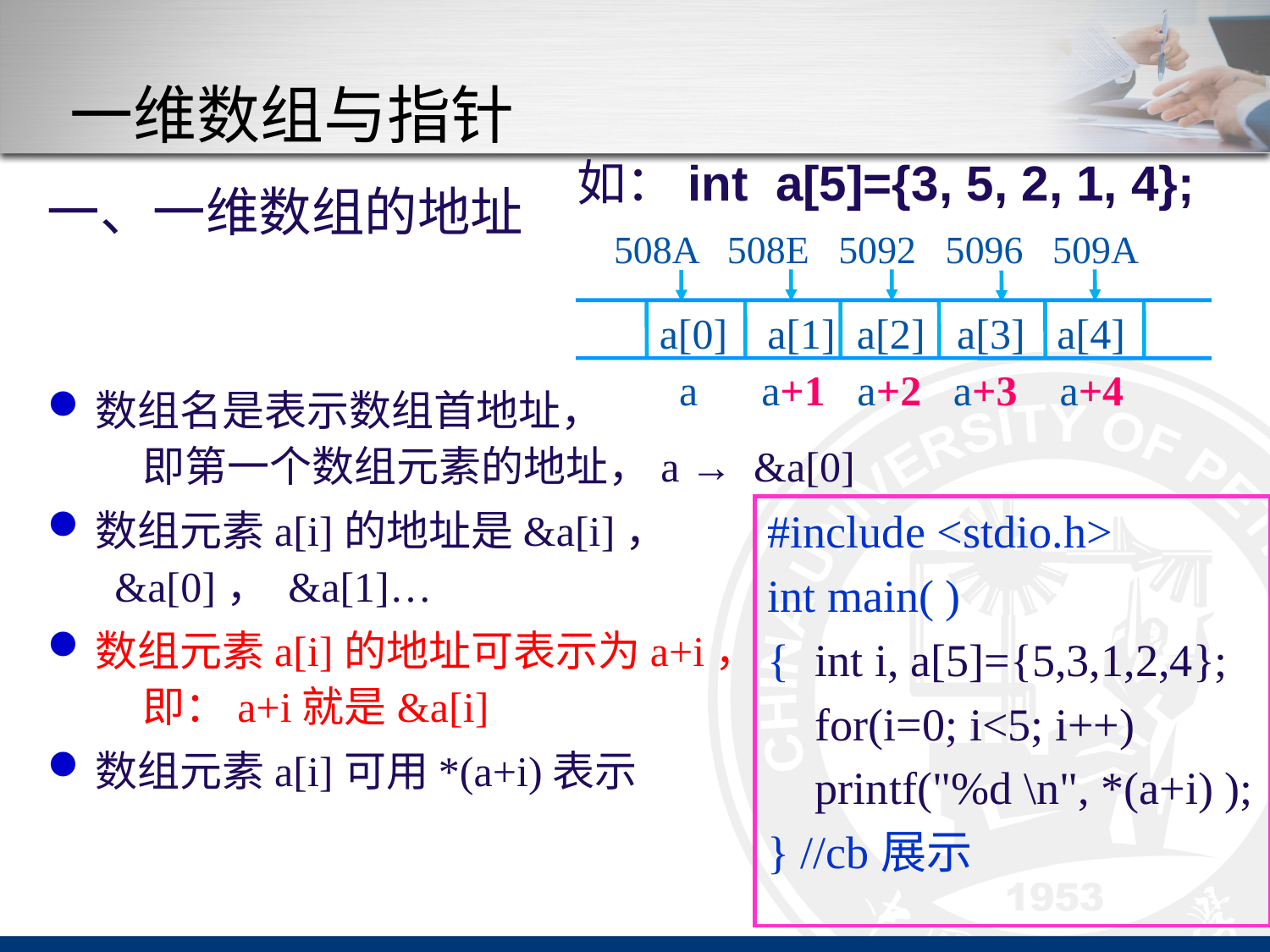

# 一维数组与指针
如：int  a[5]={3, 5, 2, 1, 4};
   508A   508E   5092   5096   509A

	a[0]	  a[1]  a[2]   a[3]   a[4]

      a      a+1   a+2   a+3    a+4
一、一维数组的地址

数组名是表示数组首地址，
     即第一个数组元素的地址，a →  &a[0]
数组元素a[i]的地址是&a[i]，
 &a[0]， &a[1]…
数组元素a[i]的地址可表示为a+i，
     即：a+i就是&a[i]
数组元素a[i]可用*(a+i)表示
#include <stdio.h>
int main( )
{	int i, a[5]={5,3,1,2,4};
	for(i=0; i<5; i++)
	printf("%d \n", *(a+i) );
} //cb展示